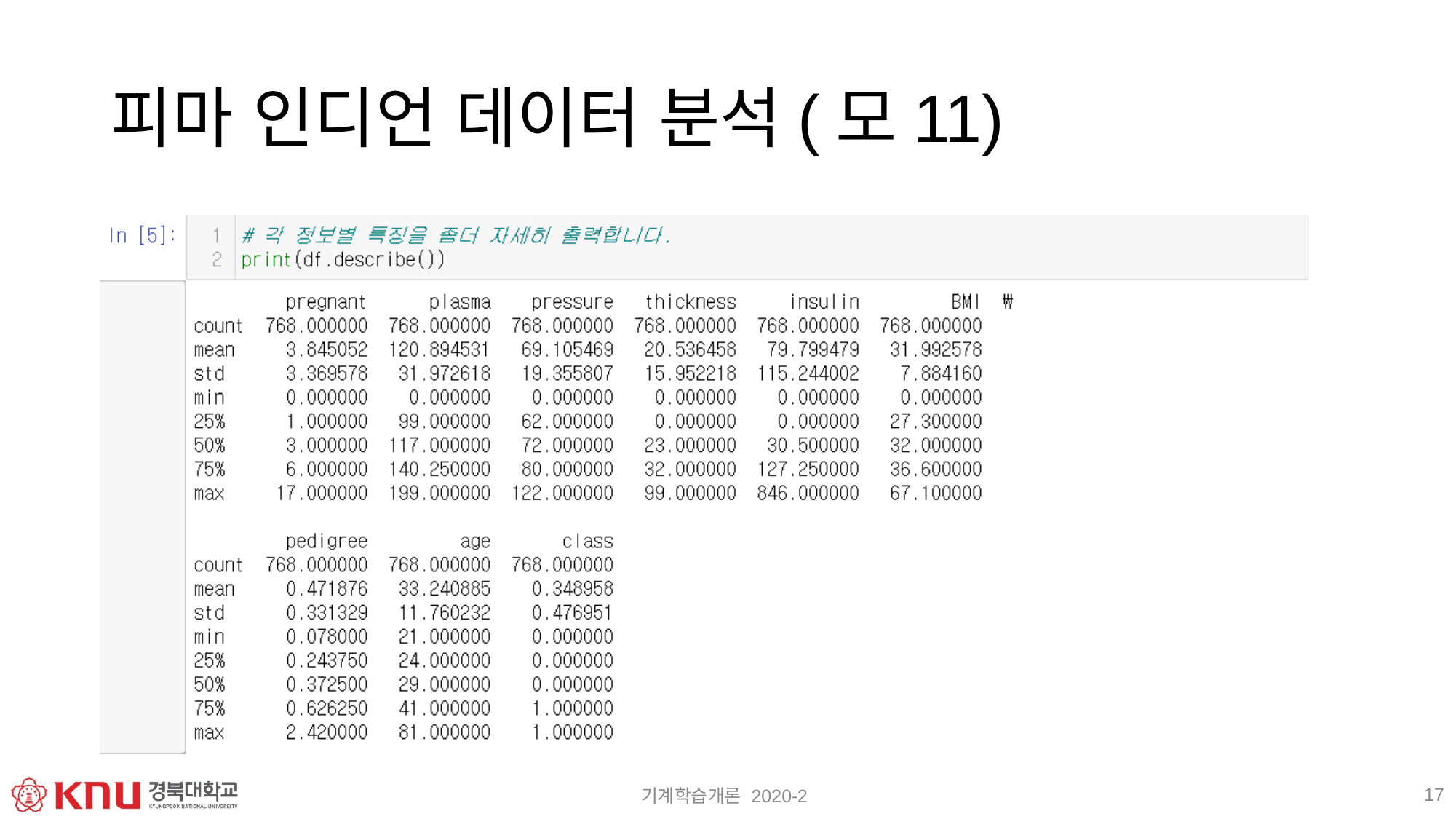

# 피마 인디언 데이터 분석(모11)

17
기계학습개론 2020-2